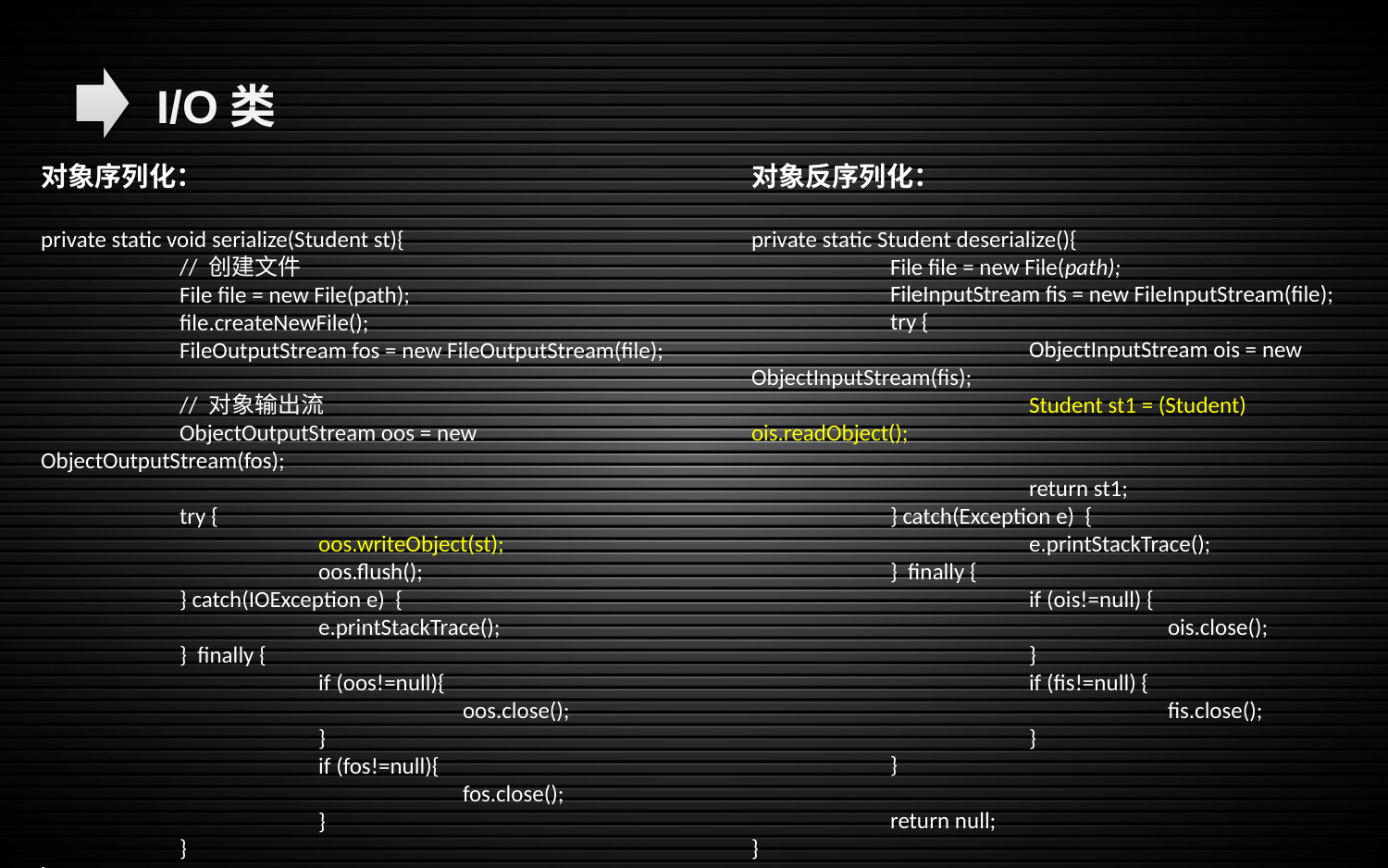

I/O类
对象反序列化：

private static Student deserialize(){
	File file = new File(path);
	FileInputStream fis = new FileInputStream(file);
	try {
		ObjectInputStream ois = new ObjectInputStream(fis);
		Student st1 = (Student) ois.readObject();

		return st1;
	} catch(Exception e)  {
		e.printStackTrace();
	}  finally {
		if (ois!=null) {
			ois.close();
		}
		if (fis!=null) {
			fis.close();
		}
	}

	return null;
}
对象序列化：

private static void serialize(Student st){
	// 创建文件
	File file = new File(path);
	file.createNewFile();
	FileOutputStream fos = new FileOutputStream(file);

	// 对象输出流
	ObjectOutputStream oos = new ObjectOutputStream(fos);

	try {
		oos.writeObject(st);
		oos.flush();
	} catch(IOException e)  {
		e.printStackTrace();
	}  finally {
		if (oos!=null){
			 oos.close();
		}
		if (fos!=null){
			 fos.close();
		}
	}
}